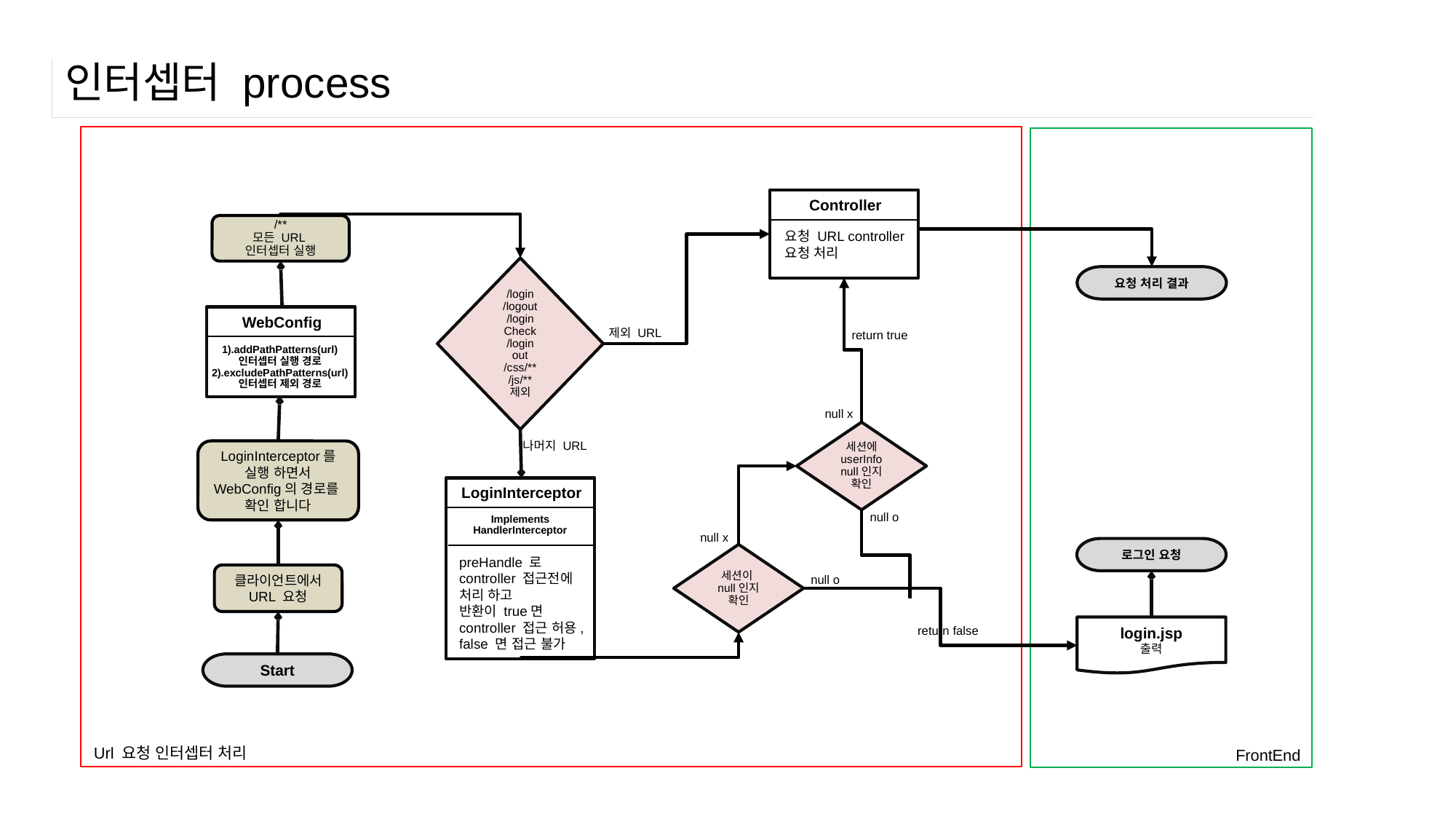

# 인터셉터 process

Controller
/**
모든 URL
인터셉터 실행
요청 URL controller
요청 처리
/login
/logout
/login
Check
/login
out
/css/**
/js/**
제외
요청 처리 결과

WebConfig
제외 URL
return true
1).addPathPatterns(url)
인터셉터 실행 경로
2).excludePathPatterns(url)
인터셉터 제외 경로
null x
세션에 userInfo null인지 확인
나머지 URL
LoginInterceptor를
실행 하면서 WebConfig의 경로를
확인 합니다

LoginInterceptor
null o
Implements
HandlerInterceptor
null x
로그인 요청
세션이
null인지 확인
preHandle 로 controller 접근전에 처리 하고
반환이 true면 controller 접근 허용,
false 면 접근 불가
클라이언트에서
URL 요청
null o
login.jsp
출력
return false
Start
Url 요청 인터셉터 처리
FrontEnd